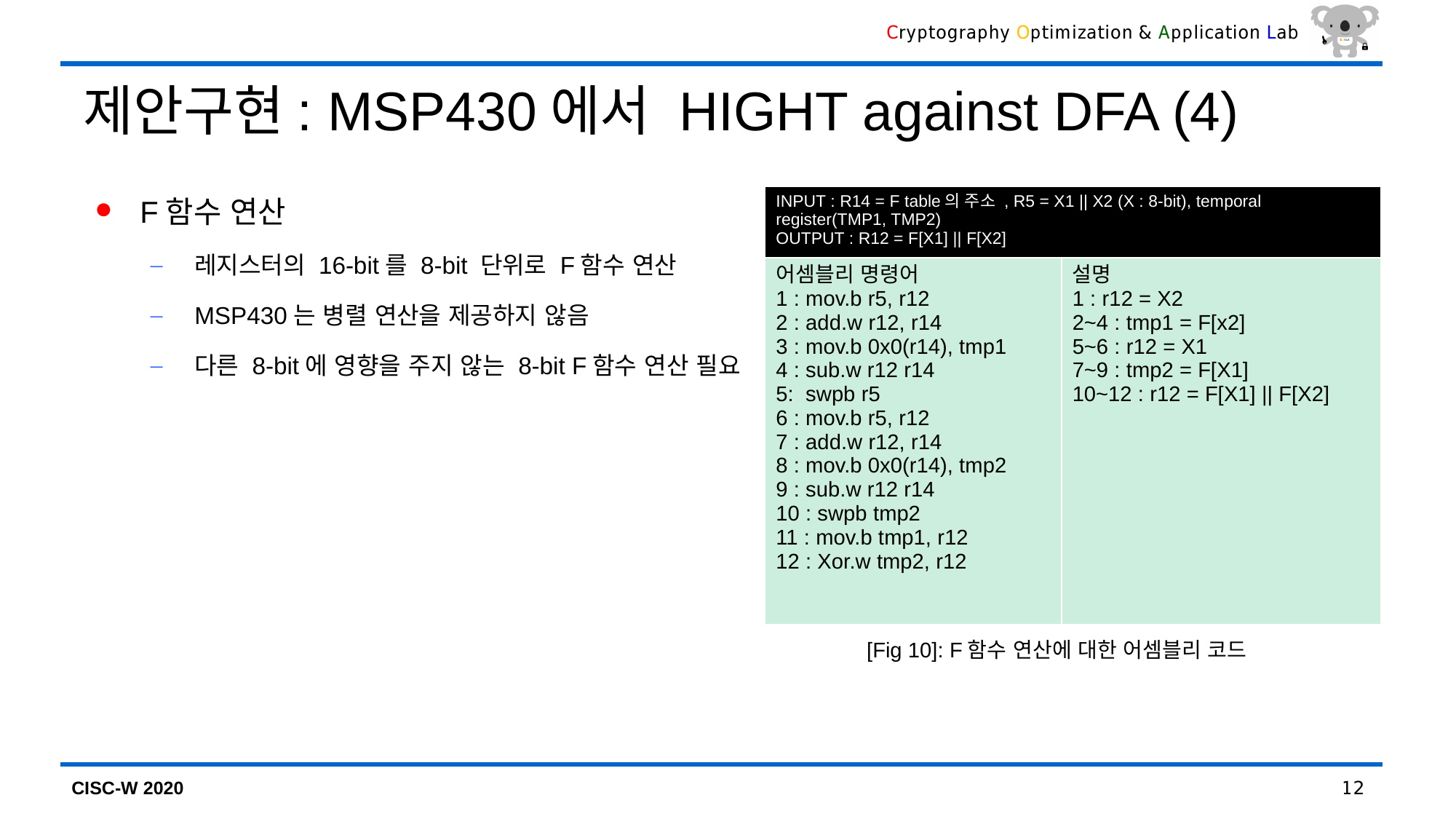

# 제안구현: MSP430에서 HIGHT against DFA (4)
F함수 연산
레지스터의 16-bit를 8-bit 단위로 F함수 연산
MSP430는 병렬 연산을 제공하지 않음
다른 8-bit에 영향을 주지 않는 8-bit F함수 연산 필요

| INPUT : R14 = F table의 주소 , R5 = X1 || X2 (X : 8-bit), temporal register(TMP1, TMP2) OUTPUT : R12 = F[X1] || F[X2] |  |
| --- | --- |
| 어셈블리 명령어 1 : mov.b r5, r12 2 : add.w r12, r14 3 : mov.b 0x0(r14), tmp1 4 : sub.w r12 r14 5: swpb r5 6 : mov.b r5, r12 7 : add.w r12, r14 8 : mov.b 0x0(r14), tmp2 9 : sub.w r12 r14 10 : swpb tmp2 11 : mov.b tmp1, r12 12 : Xor.w tmp2, r12 | 설명 1 : r12 = X2 2~4 : tmp1 = F[x2] 5~6 : r12 = X1 7~9 : tmp2 = F[X1] 10~12 : r12 = F[X1] || F[X2] |
[Fig 10]: F함수 연산에 대한 어셈블리 코드